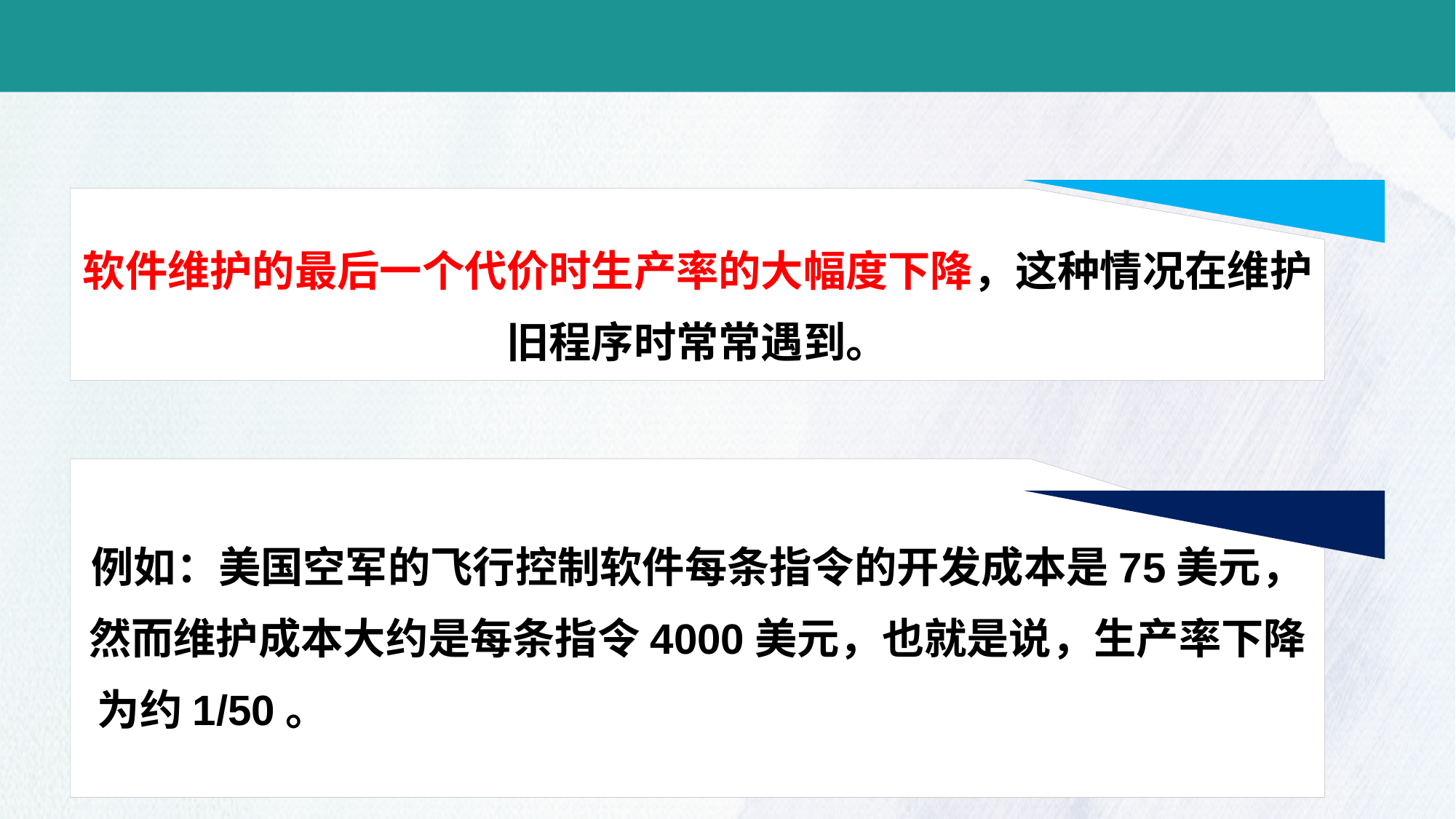

软件维护的最后一个代价时生产率的大幅度下降，这种情况在维护

旧程序时常常遇到。

例如：美国空军的飞行控制软件每条指令的开发成本是75美元，

然而维护成本大约是每条指令4000美元，也就是说，生产率下降

 为约1/50。